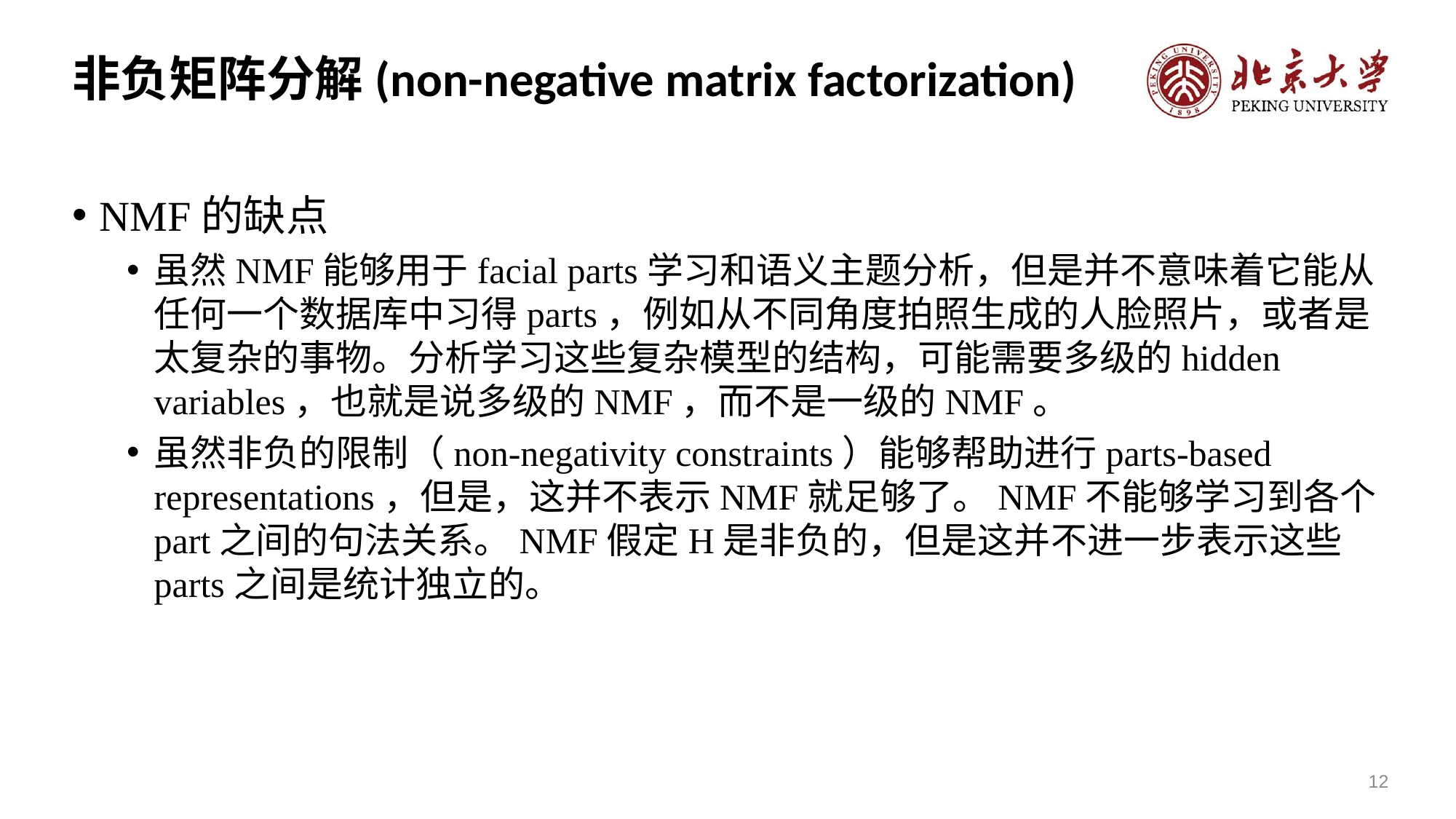

# 非负矩阵分解(non-negative matrix factorization)
NMF的缺点
虽然NMF能够用于facial parts学习和语义主题分析，但是并不意味着它能从任何一个数据库中习得parts，例如从不同角度拍照生成的人脸照片，或者是太复杂的事物。分析学习这些复杂模型的结构，可能需要多级的hidden variables，也就是说多级的NMF，而不是一级的NMF。
虽然非负的限制（non-negativity constraints）能够帮助进行parts-based representations，但是，这并不表示NMF就足够了。NMF不能够学习到各个part之间的句法关系。NMF假定H是非负的，但是这并不进一步表示这些parts之间是统计独立的。

12